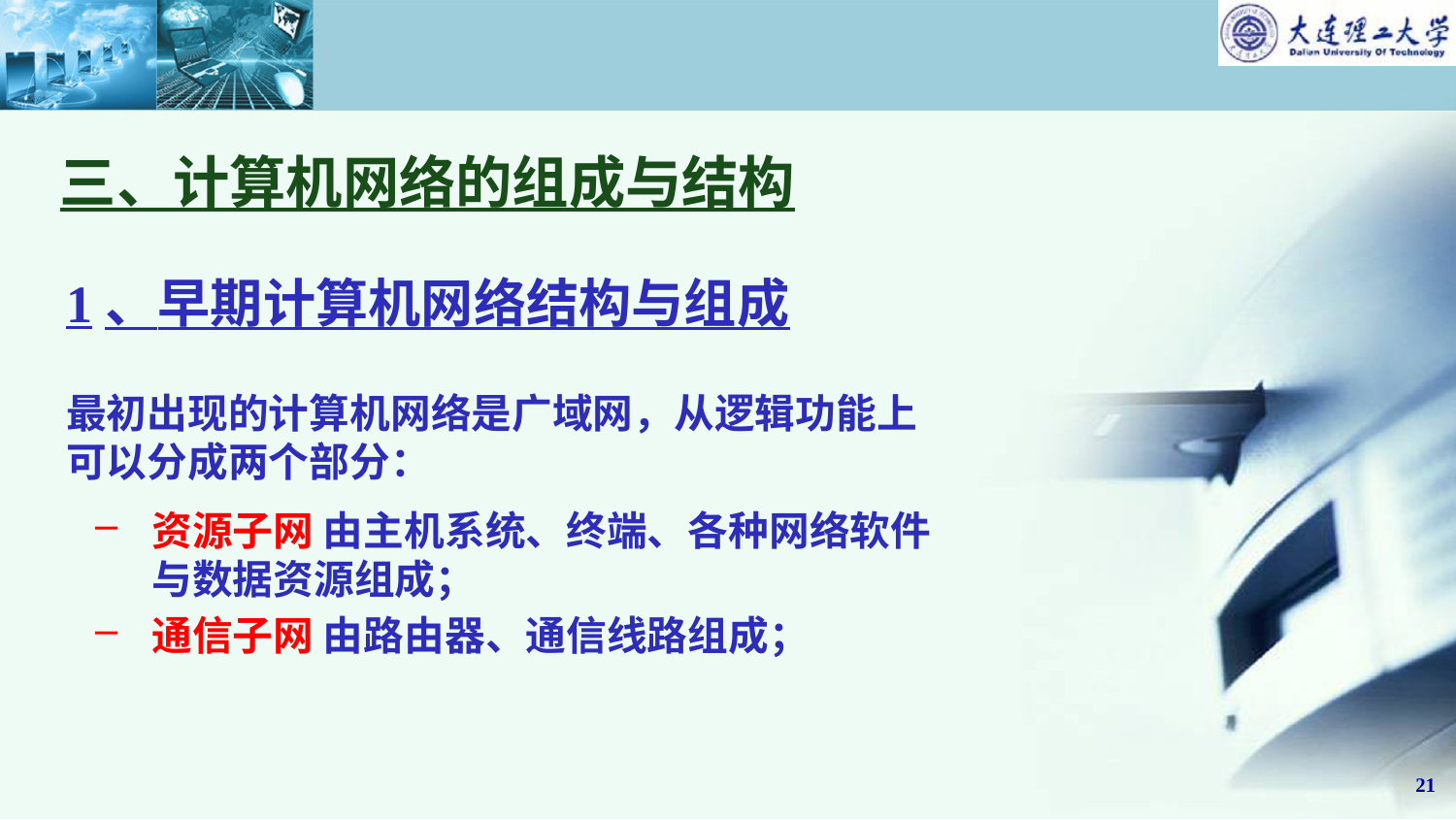

三、计算机网络的组成与结构
1、早期计算机网络结构与组成

最初出现的计算机网络是广域网，从逻辑功能上可以分成两个部分：
资源子网 由主机系统、终端、各种网络软件与数据资源组成；
通信子网 由路由器、通信线路组成；
21